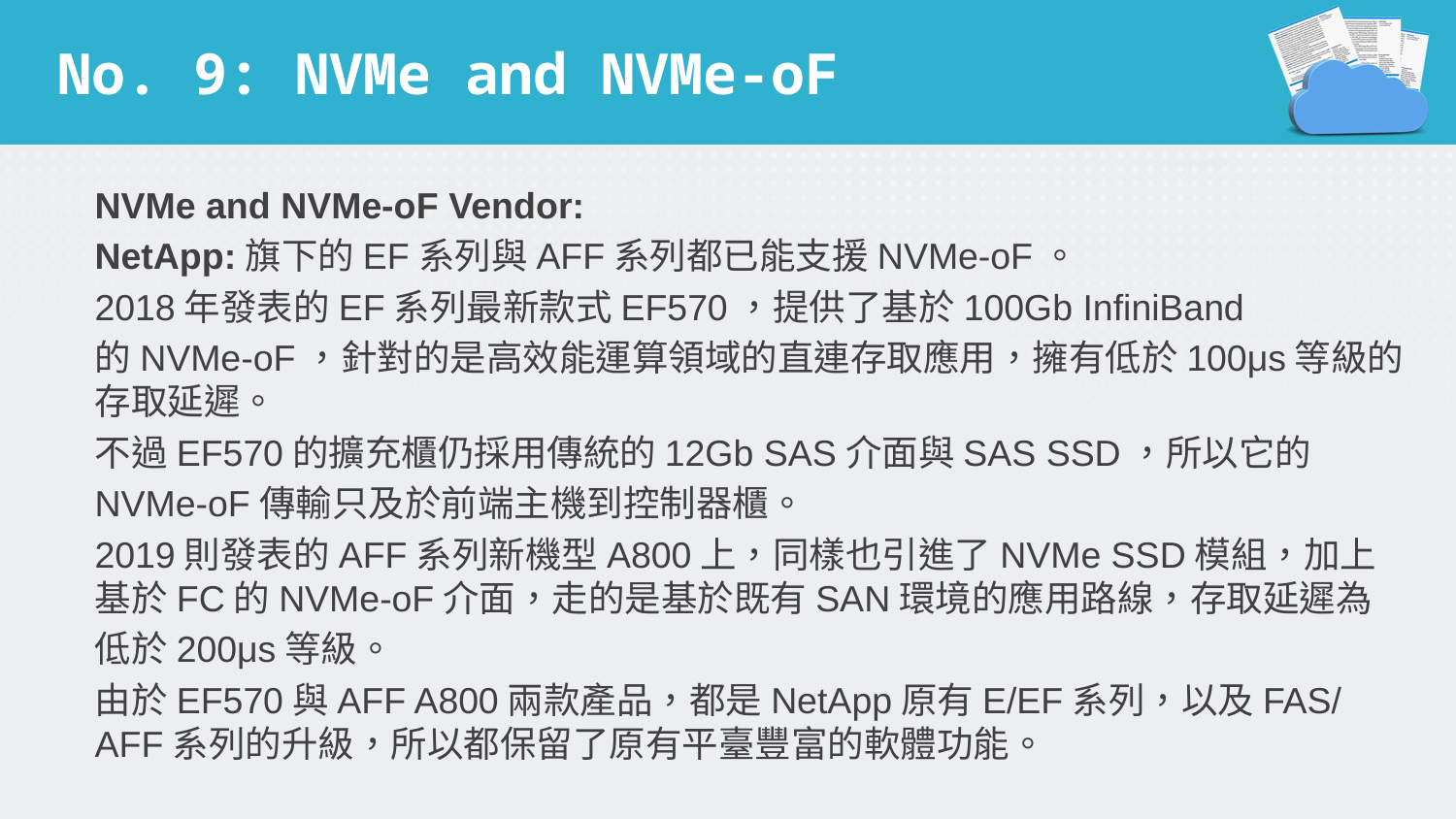

# No. 9: NVMe and NVMe-oF
NVMe and NVMe-oF Vendor:
NetApp:旗下的EF系列與AFF系列都已能支援NVMe-oF。
2018年發表的EF系列最新款式EF570，提供了基於100Gb InfiniBand
的NVMe-oF，針對的是高效能運算領域的直連存取應用，擁有低於100μs等級的存取延遲。
不過EF570的擴充櫃仍採用傳統的12Gb SAS介面與SAS SSD，所以它的
NVMe-oF傳輸只及於前端主機到控制器櫃。
2019則發表的AFF系列新機型A800上，同樣也引進了NVMe SSD模組，加上基於FC的NVMe-oF介面，走的是基於既有SAN環境的應用路線，存取延遲為
低於200μs等級。
由於EF570與AFF A800兩款產品，都是NetApp原有E/EF系列，以及FAS/AFF系列的升級，所以都保留了原有平臺豐富的軟體功能。
敏捷性和生產率的提高。他們通過分析IT和業務數據，從而獲得收益

■

關於用戶交互，業務活動和支持IT系統行為的見解。

服務改善和成本降低。他們通過大大節省時間和精力來做到這一點

■

確定正常運行時間和性能問題的原因。行為預測通知

預測可以支持資源優化工作。

風險緩解。他們通過分析監視，配置和服務台數據來做到這一點。他們

■

從操作和安全角度識別異常。

競爭差異/破壞。他們通過對市場的快速響應來做到這一點

和基於機器的班次分析得出的最終用戶需求。